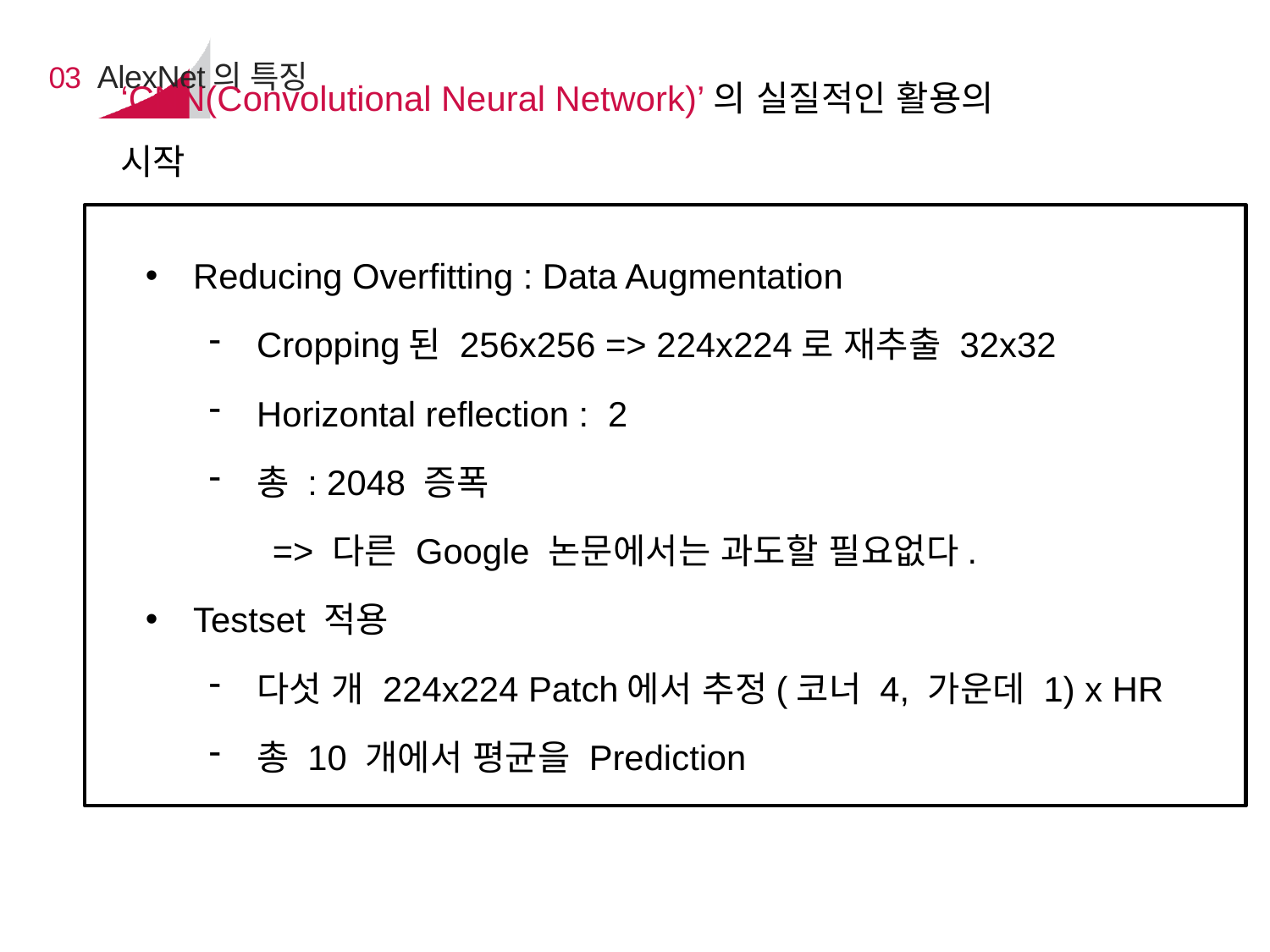

# 03  AlexNet의 특징
‘CNN(Convolutional Neural Network)’의 실질적인 활용의 시작

Reducing Overfitting : Data Augmentation
Cropping된 256x256 => 224x224로 재추출 32x32
Horizontal reflection :  2
총 : 2048 증폭
=> 다른 Google 논문에서는 과도할 필요없다.
Testset 적용
다섯 개 224x224 Patch에서 추정(코너 4, 가운데 1) x HR
총 10 개에서 평균을 Prediction